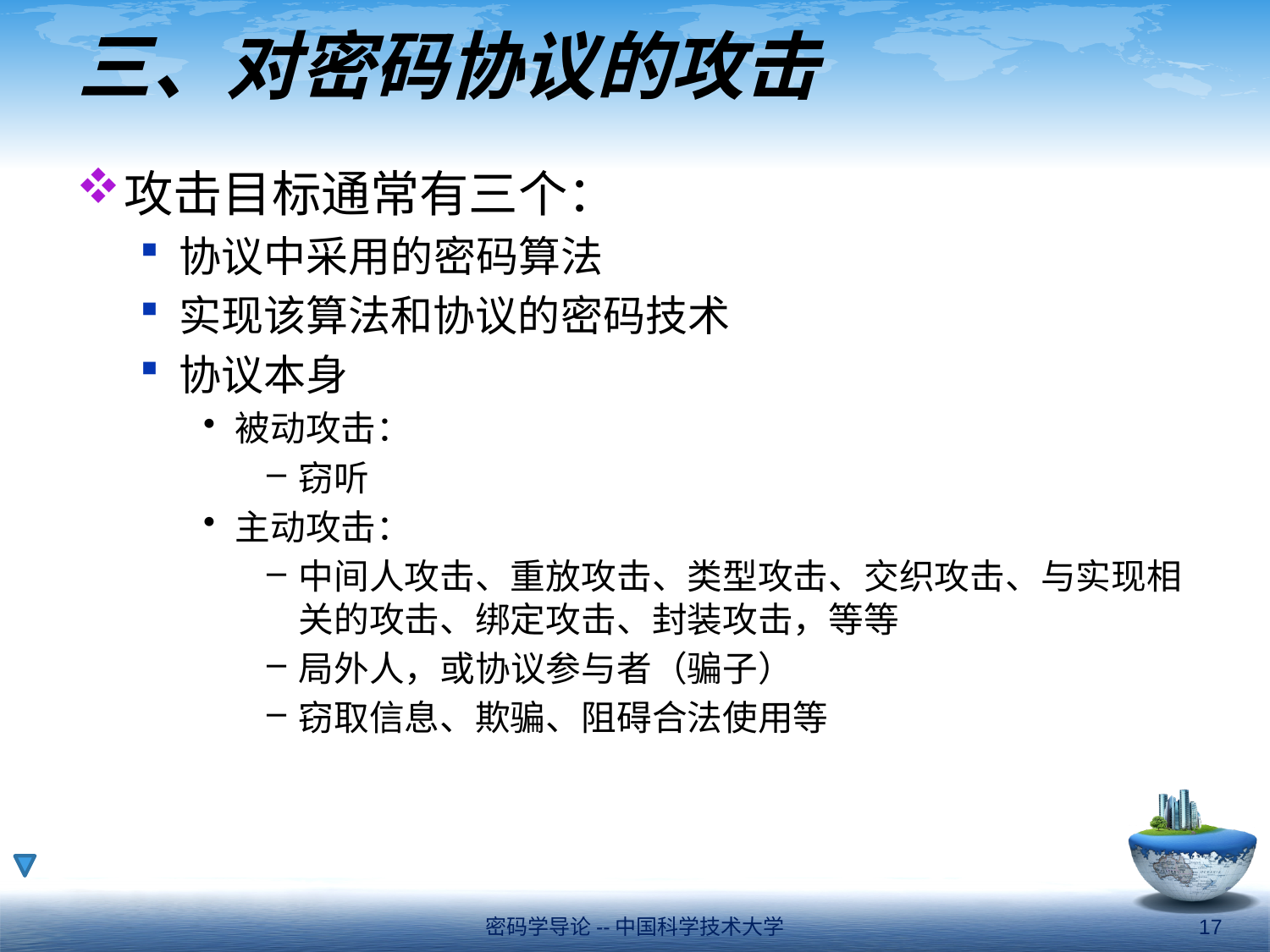

# 三、对密码协议的攻击
攻击目标通常有三个：
协议中采用的密码算法
实现该算法和协议的密码技术
协议本身
被动攻击：
窃听
主动攻击：
中间人攻击、重放攻击、类型攻击、交织攻击、与实现相关的攻击、绑定攻击、封装攻击，等等
局外人，或协议参与者（骗子）
窃取信息、欺骗、阻碍合法使用等

密码学导论--中国科学技术大学
17